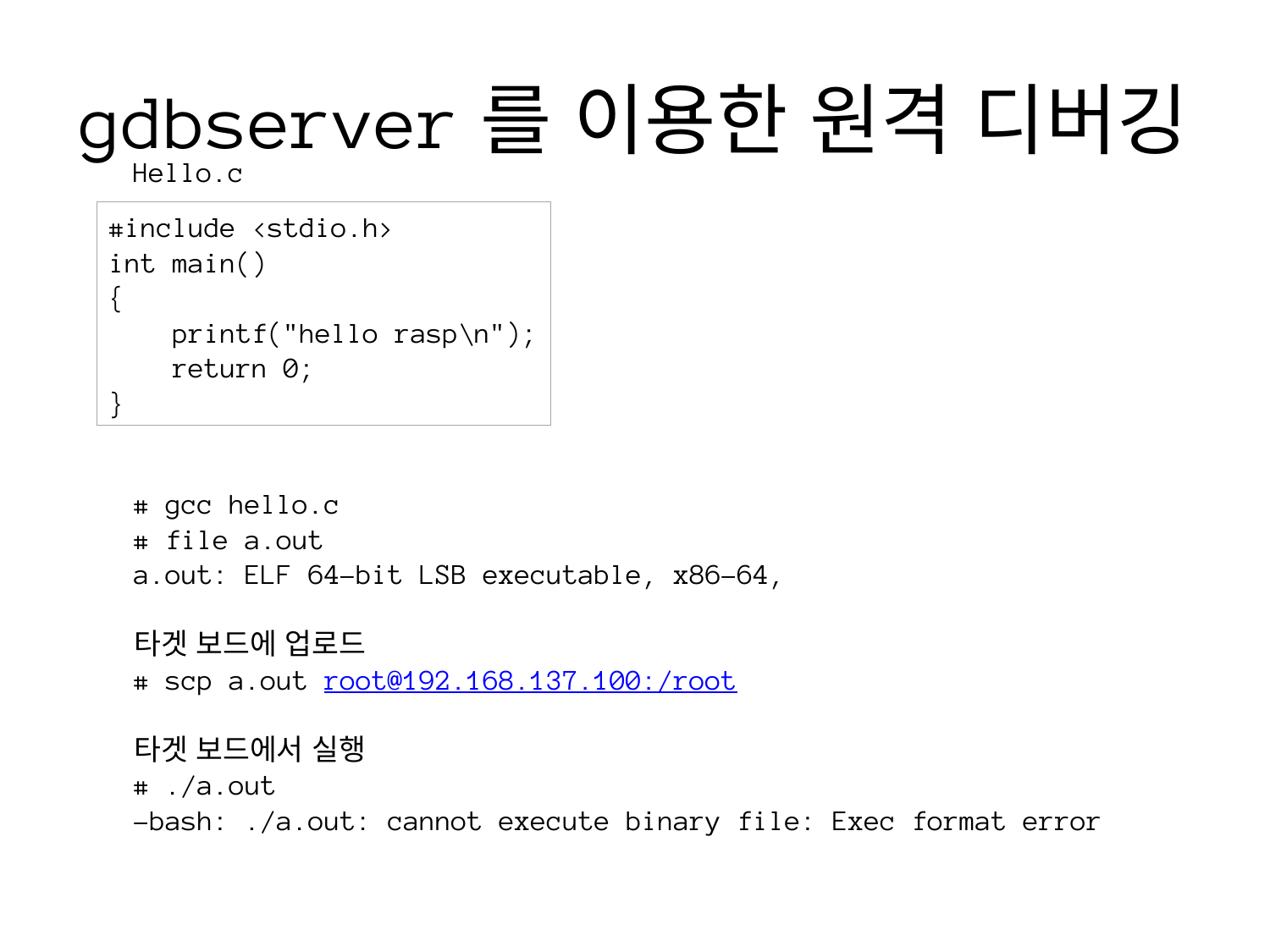

# gdbserver를 이용한 원격 디버깅
Hello.c
#include <stdio.h>
int main()
{
    printf("hello rasp\n");
    return 0;
}
# gcc hello.c
# file a.out
a.out: ELF 64-bit LSB executable, x86-64,

타겟 보드에 업로드
# scp a.out root@192.168.137.100:/root

타겟 보드에서 실행
# ./a.out
-bash: ./a.out: cannot execute binary file: Exec format error